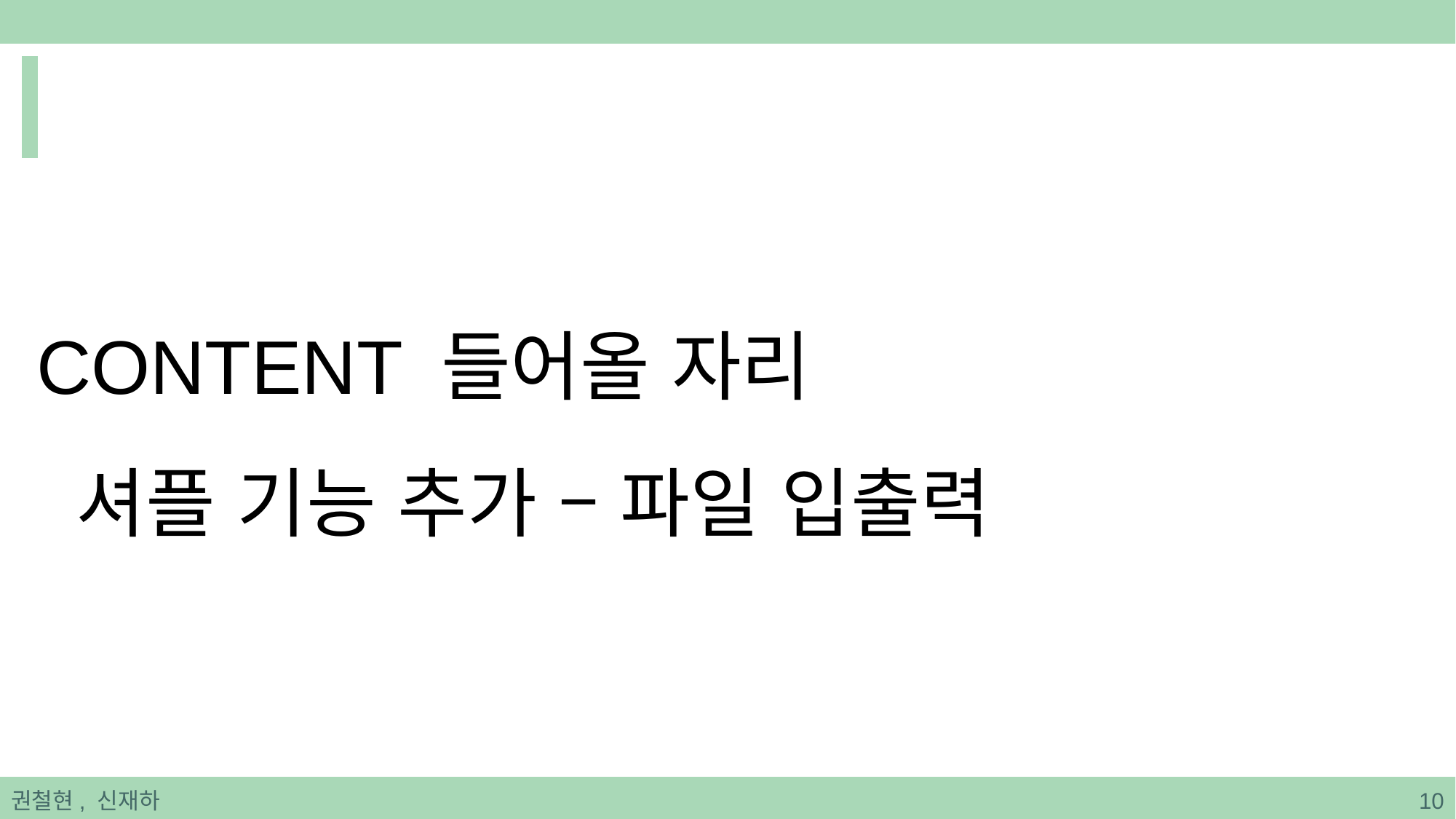

#

CONTENT 들어올 자리
 셔플 기능 추가 – 파일 입출력
권철현, 신재하
10